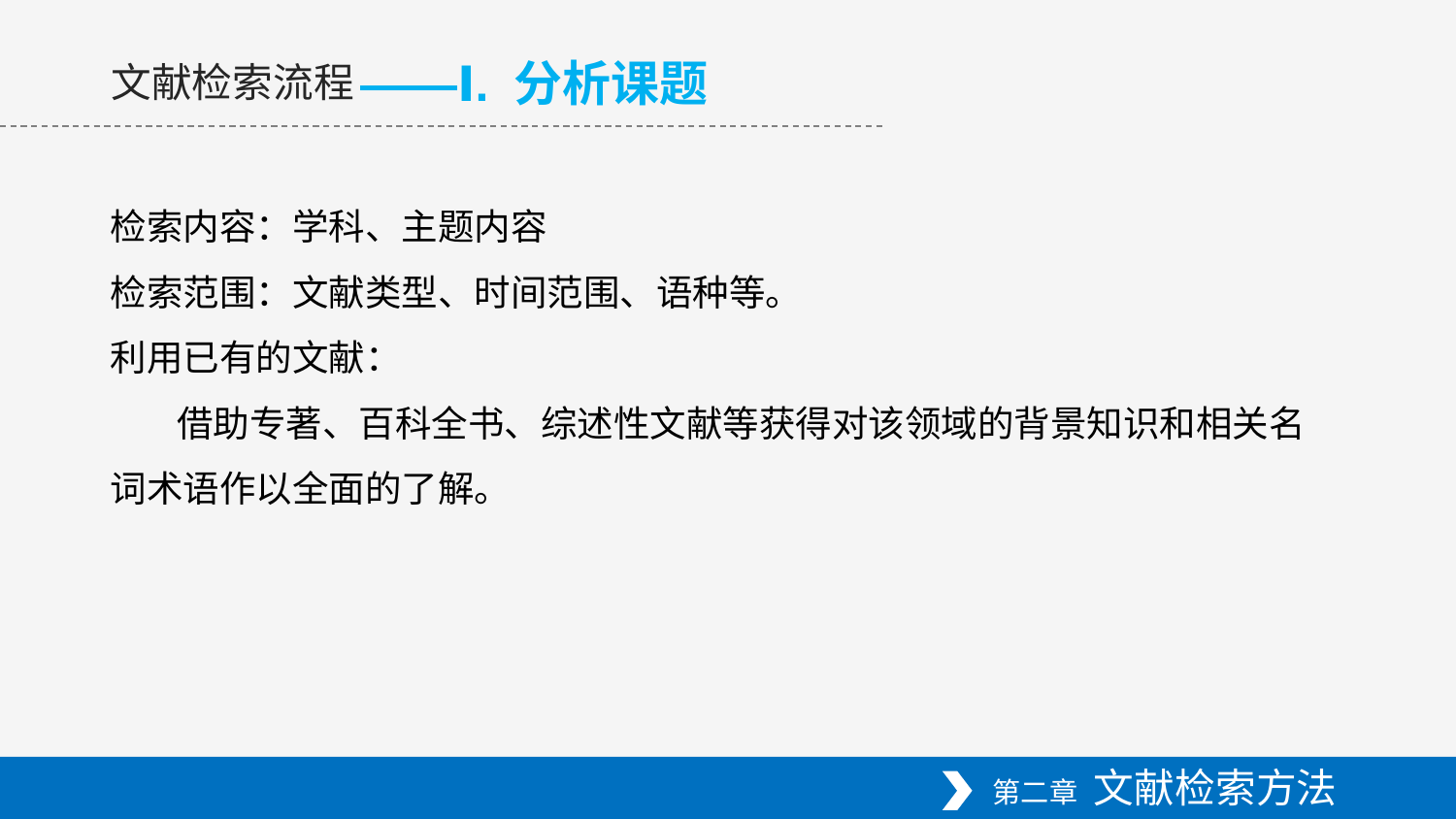

——Ⅰ. 分析课题
文献检索流程
检索内容：学科、主题内容
检索范围：文献类型、时间范围、语种等。
利用已有的文献：
       借助专著、百科全书、综述性文献等获得对该领域的背景知识和相关名词术语作以全面的了解。